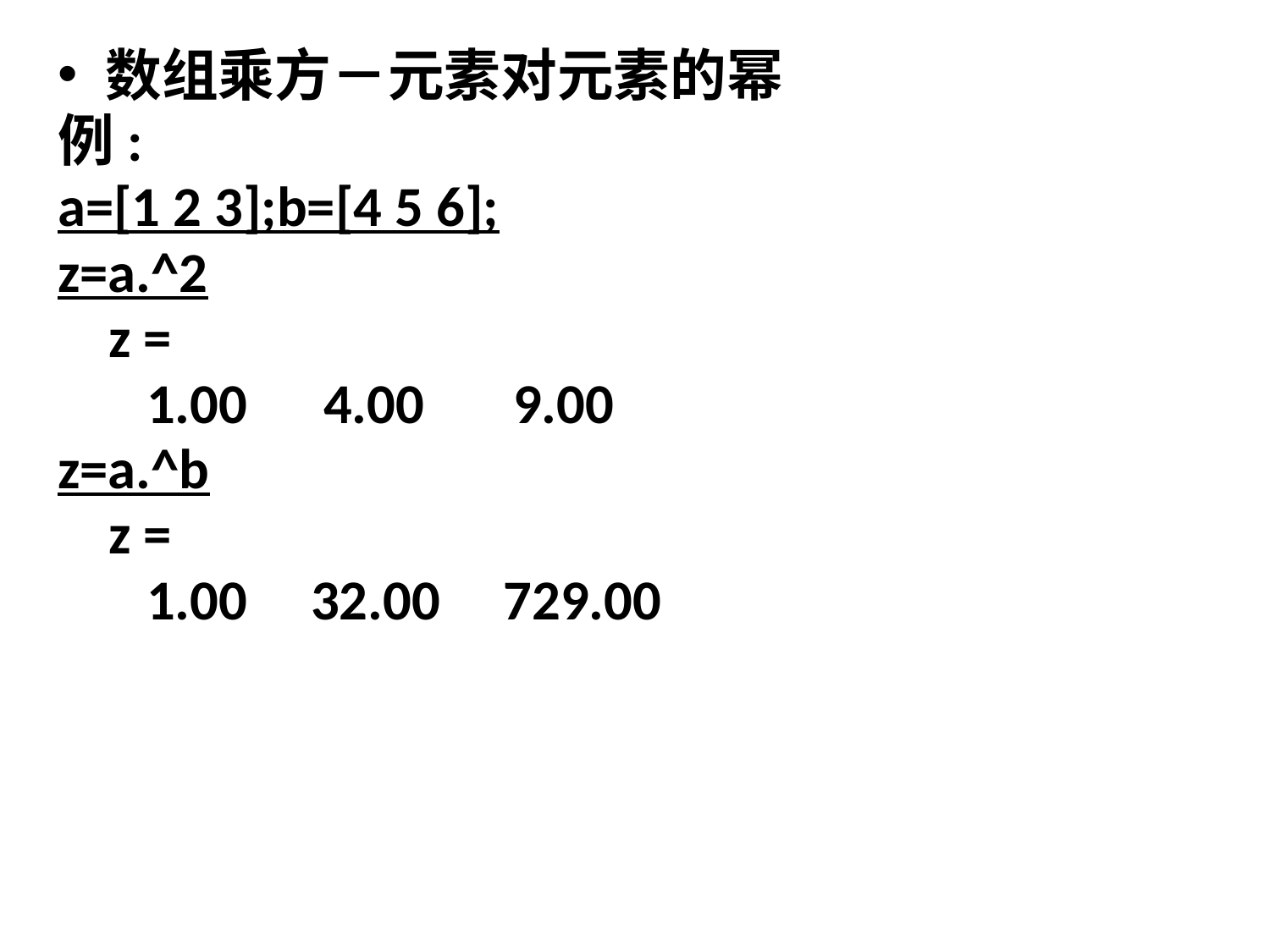

数组乘方－元素对元素的幂
例:
a=[1 2 3];b=[4 5 6];
z=a.^2
    z =
       1.00      4.00       9.00
z=a.^b
    z =
       1.00     32.00     729.00